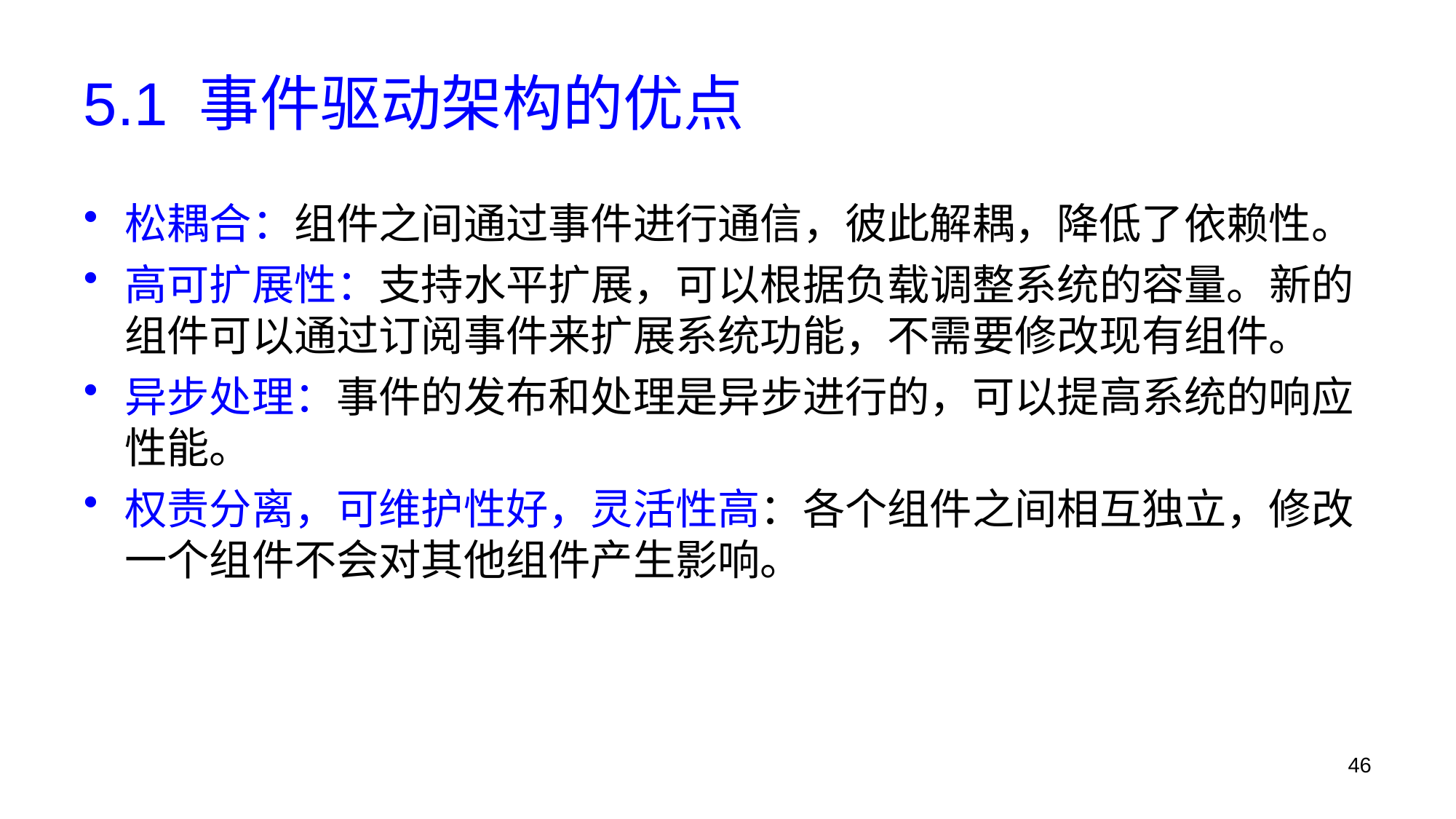

# 5.1 事件驱动架构的优点
松耦合：组件之间通过事件进行通信，彼此解耦，降低了依赖性。
高可扩展性：支持水平扩展，可以根据负载调整系统的容量。新的组件可以通过订阅事件来扩展系统功能，不需要修改现有组件。
异步处理：事件的发布和处理是异步进行的，可以提高系统的响应性能。
权责分离，可维护性好，灵活性高：各个组件之间相互独立，修改一个组件不会对其他组件产生影响。

46